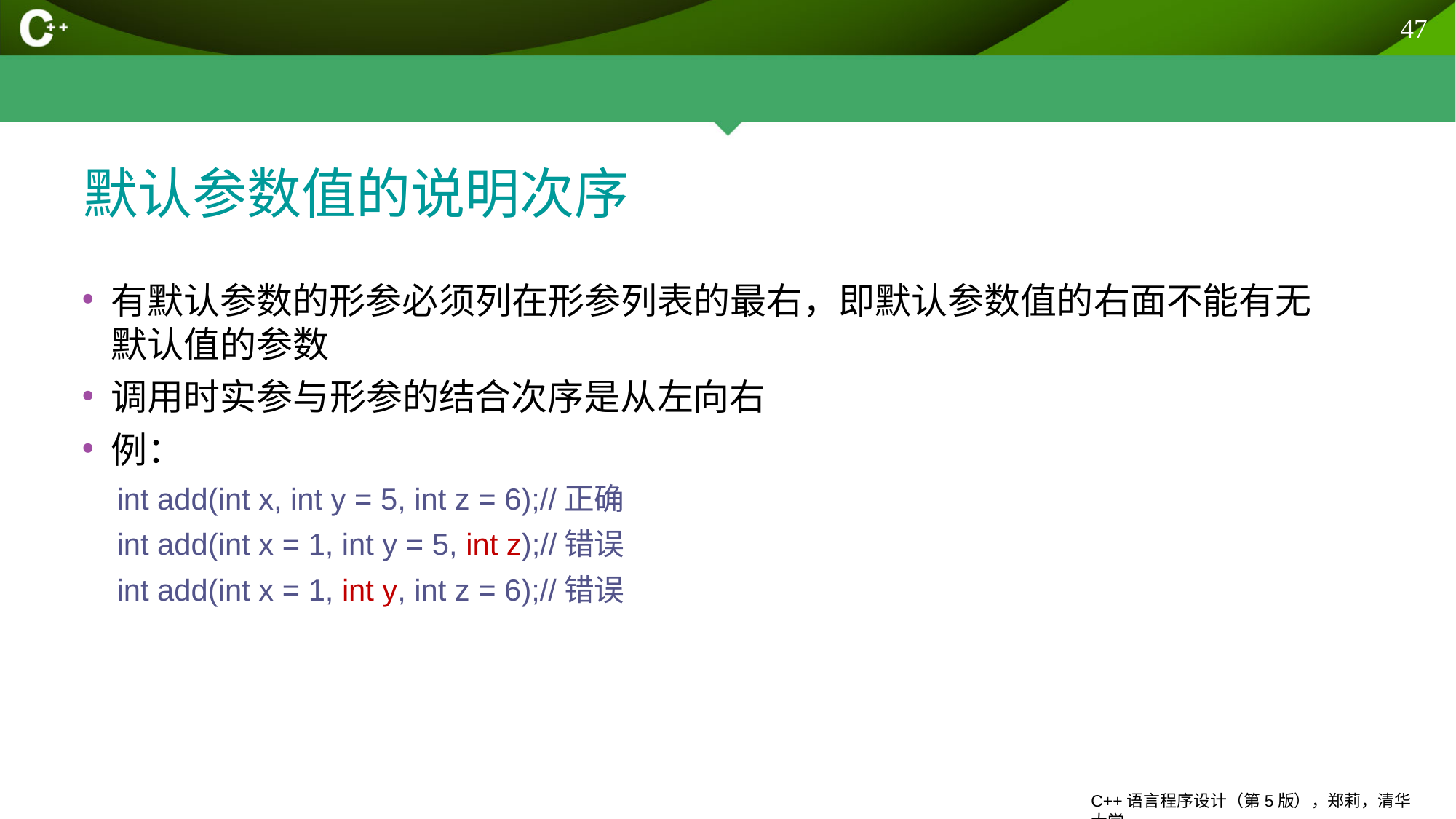

47
# 默认参数值的说明次序
有默认参数的形参必须列在形参列表的最右，即默认参数值的右面不能有无默认值的参数
调用时实参与形参的结合次序是从左向右
例：
int add(int x, int y = 5, int z = 6);//正确
int add(int x = 1, int y = 5, int z);//错误
int add(int x = 1, int y, int z = 6);//错误